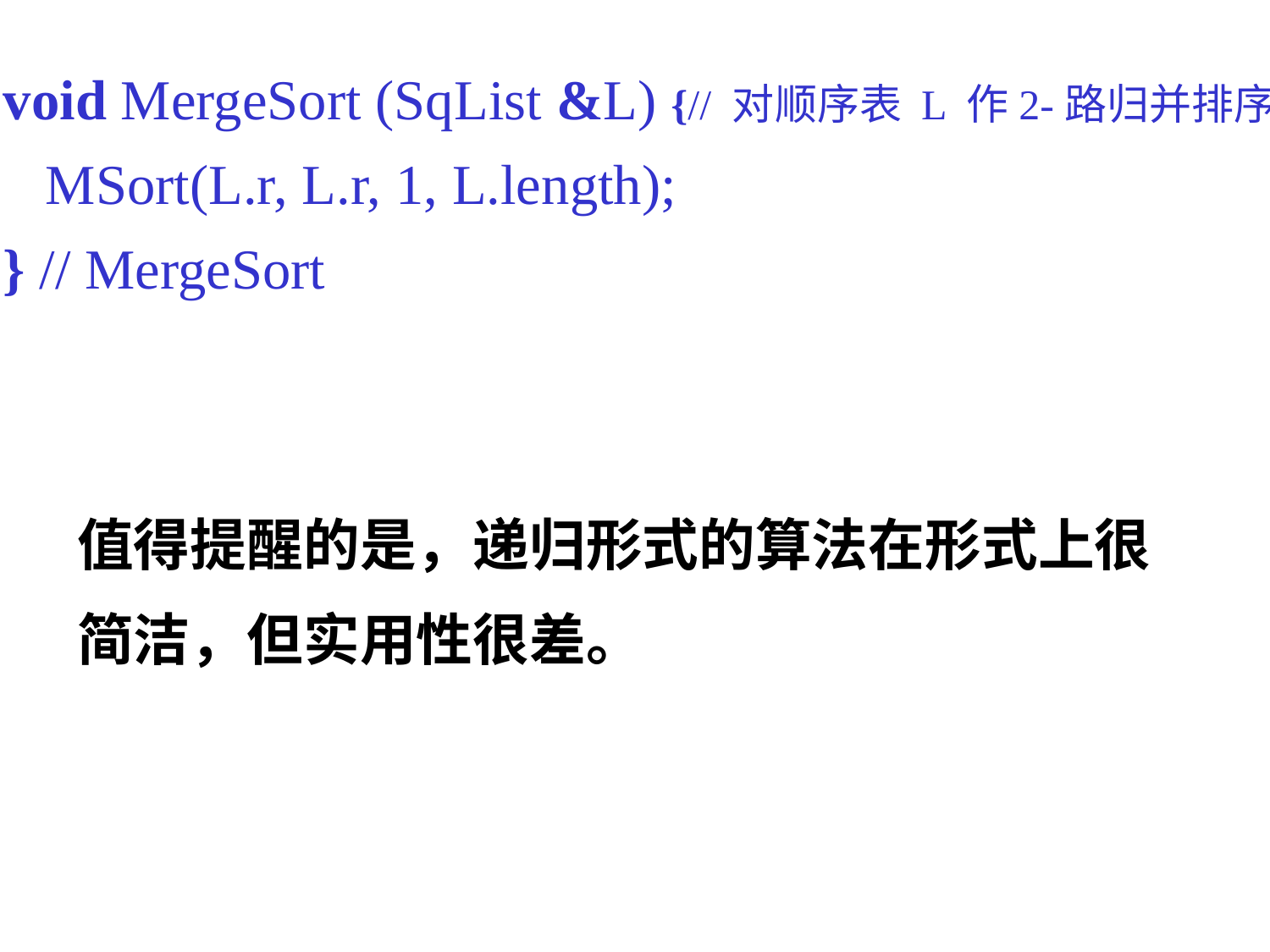

void MergeSort (SqList &L) {// 对顺序表 L 作2-路归并排序
   MSort(L.r, L.r, 1, L.length);
} // MergeSort
值得提醒的是，递归形式的算法在形式上很简洁，但实用性很差。